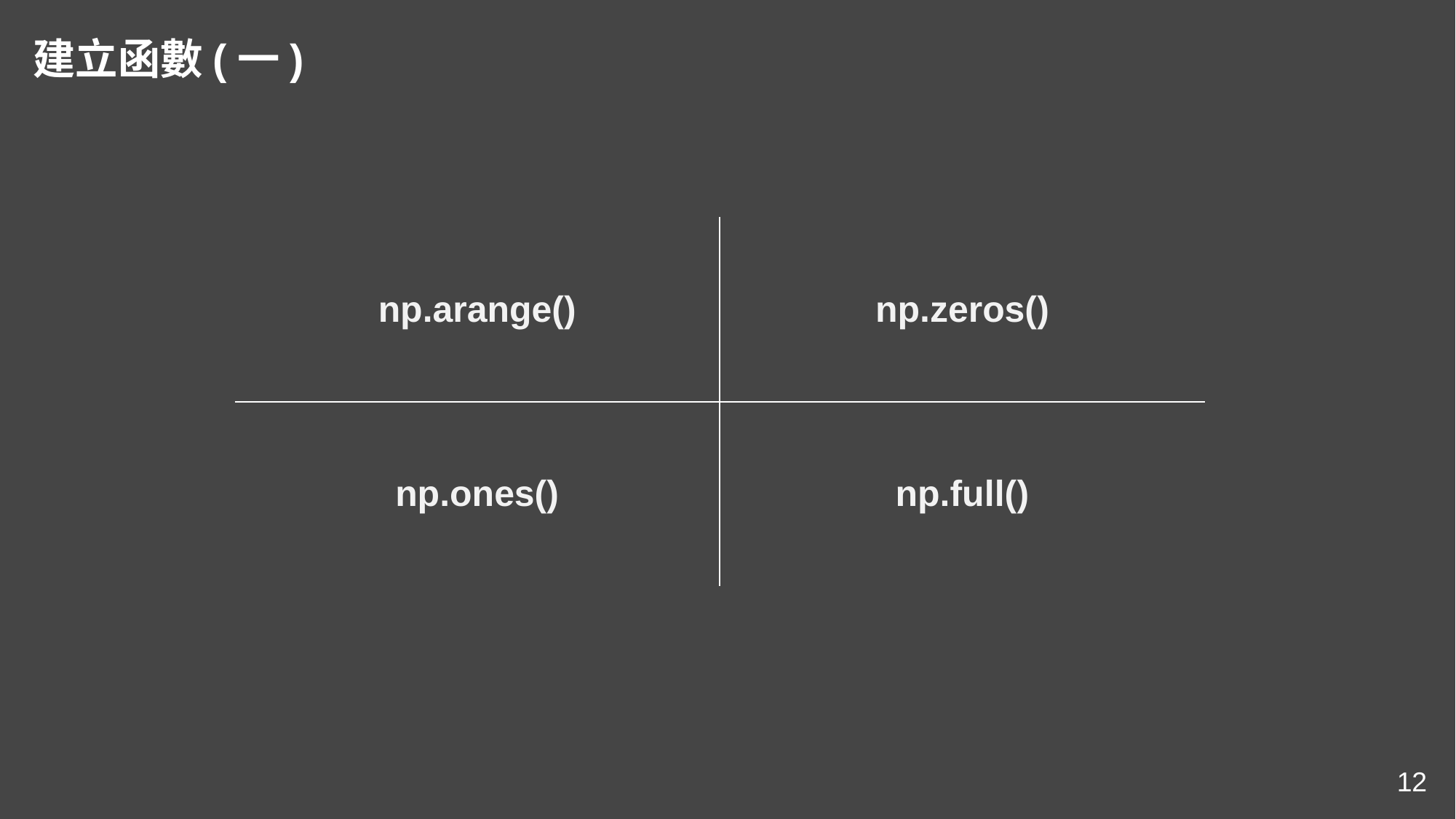

建立函數(一)
| np.arange() | np.zeros() |
| --- | --- |
| np.ones() | np.full() |